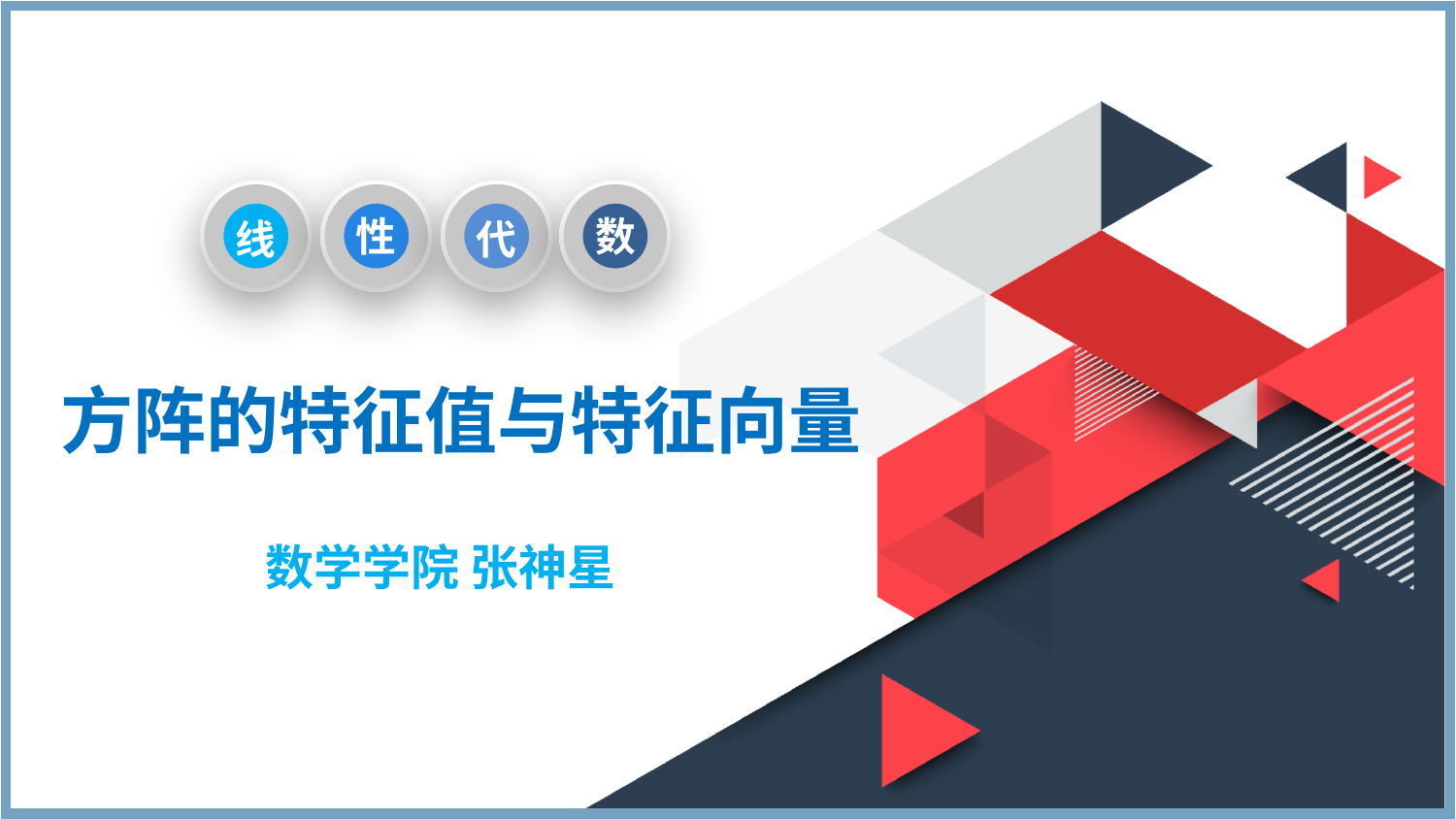

性
数
线
代
方阵的特征值与特征向量
数学学院 张神星